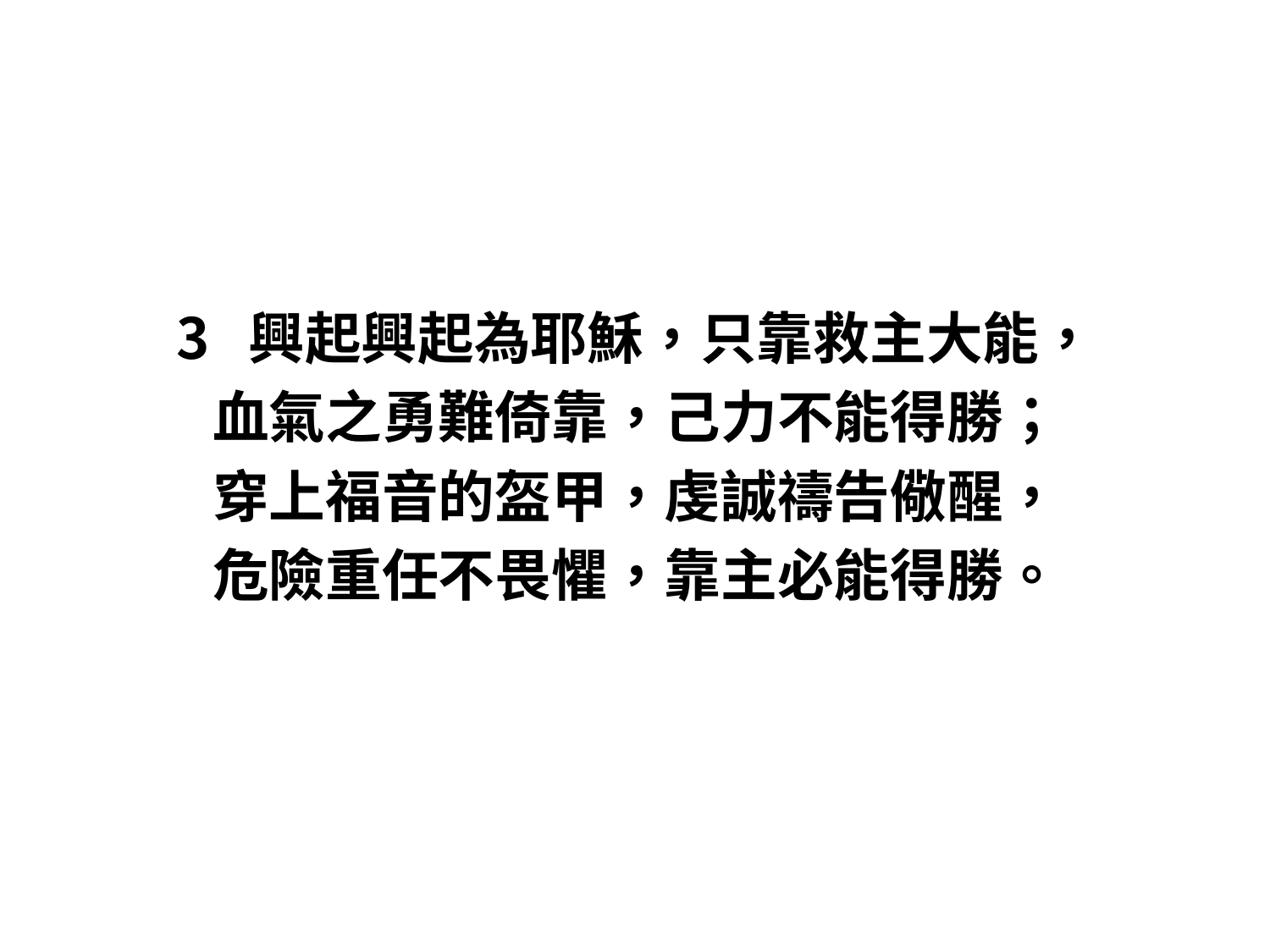

#
興起興起為耶穌，只靠救主大能，
血氣之勇難倚靠，己力不能得勝；
穿上福音的盔甲，虔誠禱告儆醒，
危險重任不畏懼，靠主必能得勝。